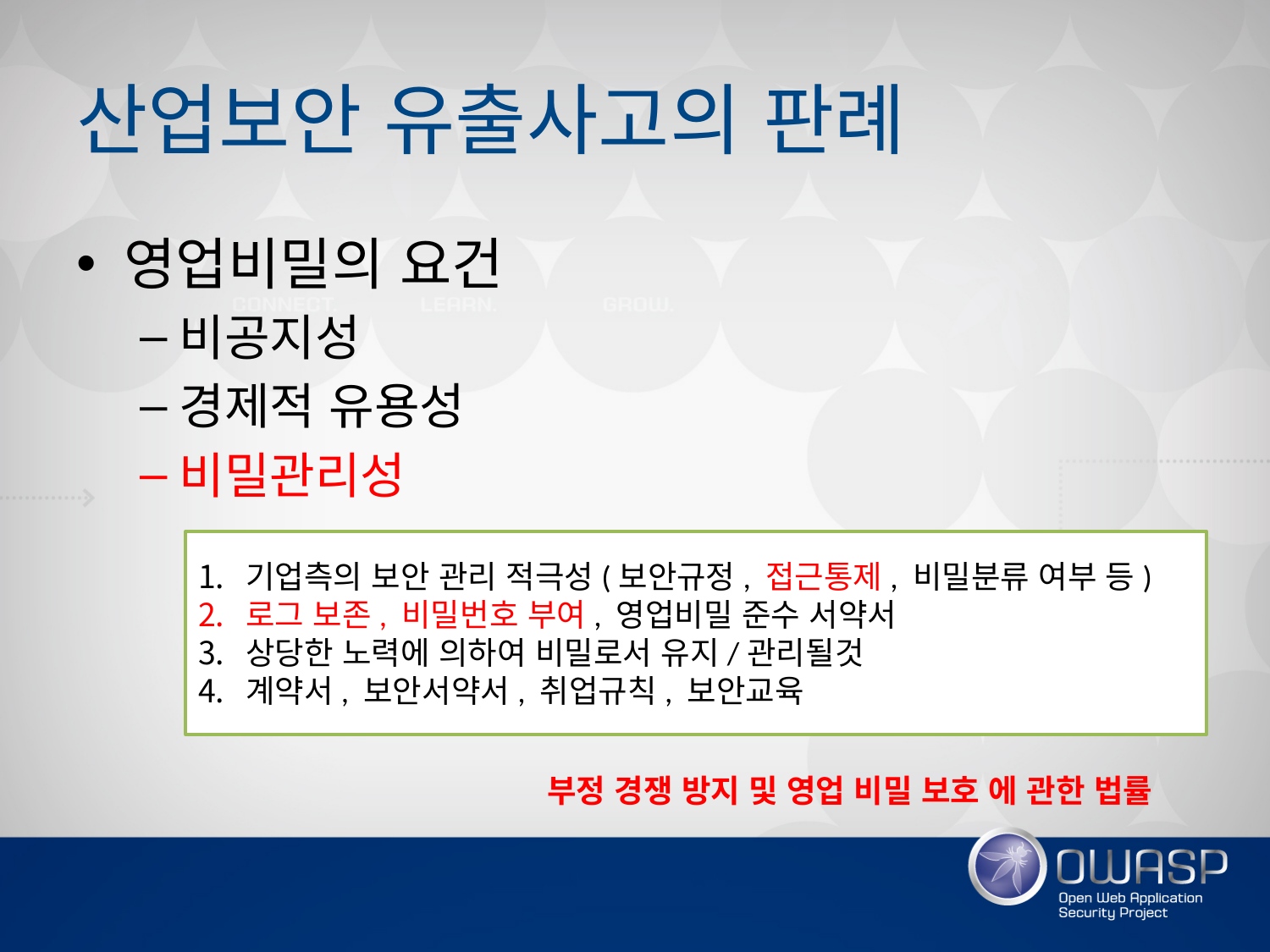

# 산업보안 유출사고의 판례
영업비밀의 요건
비공지성
경제적 유용성
비밀관리성
기업측의 보안 관리 적극성(보안규정, 접근통제, 비밀분류 여부 등)
로그 보존, 비밀번호 부여, 영업비밀 준수 서약서
상당한 노력에 의하여 비밀로서 유지/관리될것
계약서, 보안서약서, 취업규칙, 보안교육
부정 경쟁 방지 및 영업 비밀 보호 에 관한 법률